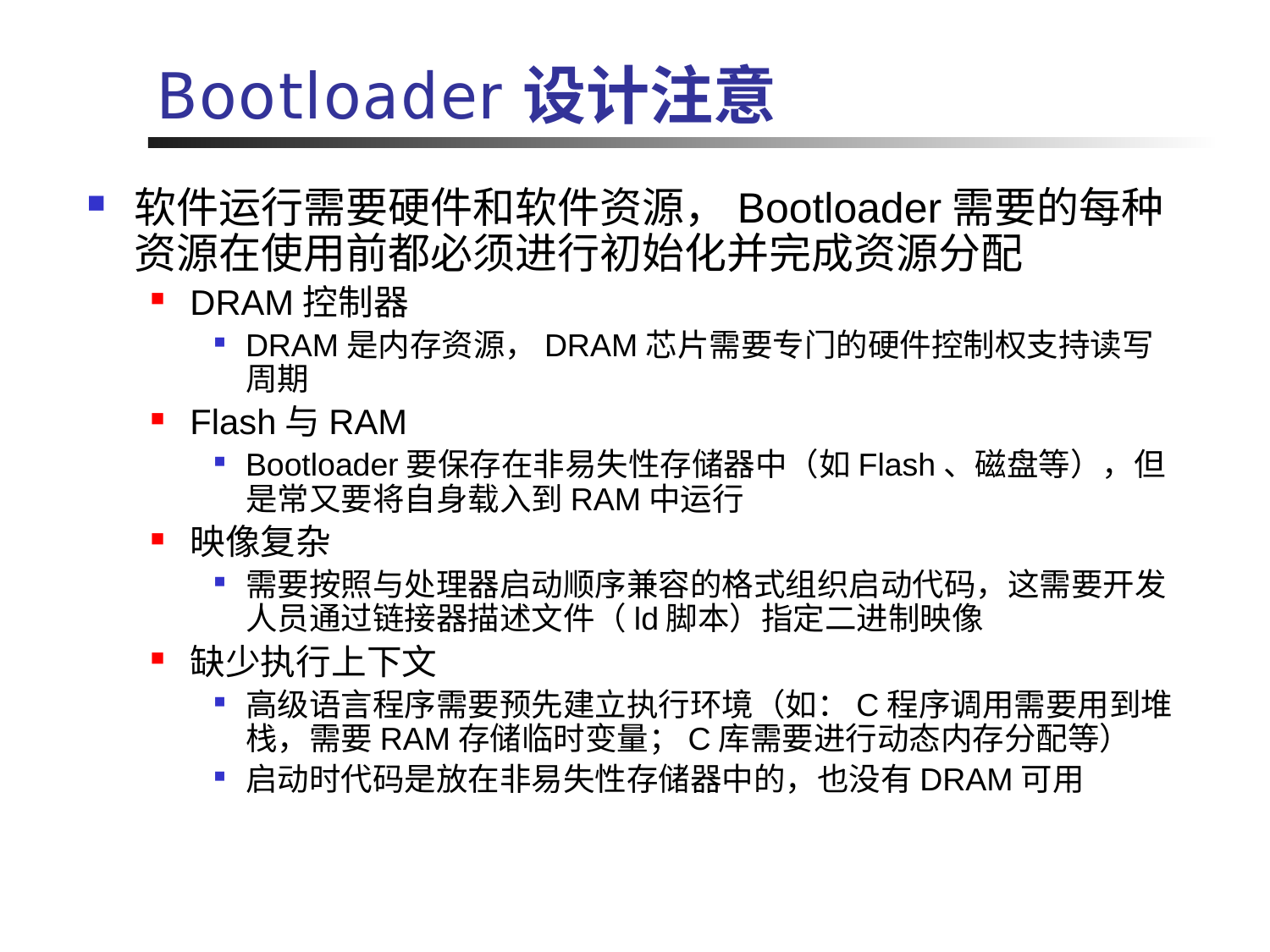

# Bootloader设计注意
软件运行需要硬件和软件资源，Bootloader需要的每种资源在使用前都必须进行初始化并完成资源分配
DRAM控制器
DRAM是内存资源，DRAM芯片需要专门的硬件控制权支持读写周期
Flash与RAM
Bootloader要保存在非易失性存储器中（如Flash、磁盘等），但是常又要将自身载入到RAM中运行
映像复杂
需要按照与处理器启动顺序兼容的格式组织启动代码，这需要开发人员通过链接器描述文件（ld脚本）指定二进制映像
缺少执行上下文
高级语言程序需要预先建立执行环境（如：C程序调用需要用到堆栈，需要RAM存储临时变量；C库需要进行动态内存分配等）
启动时代码是放在非易失性存储器中的，也没有DRAM可用